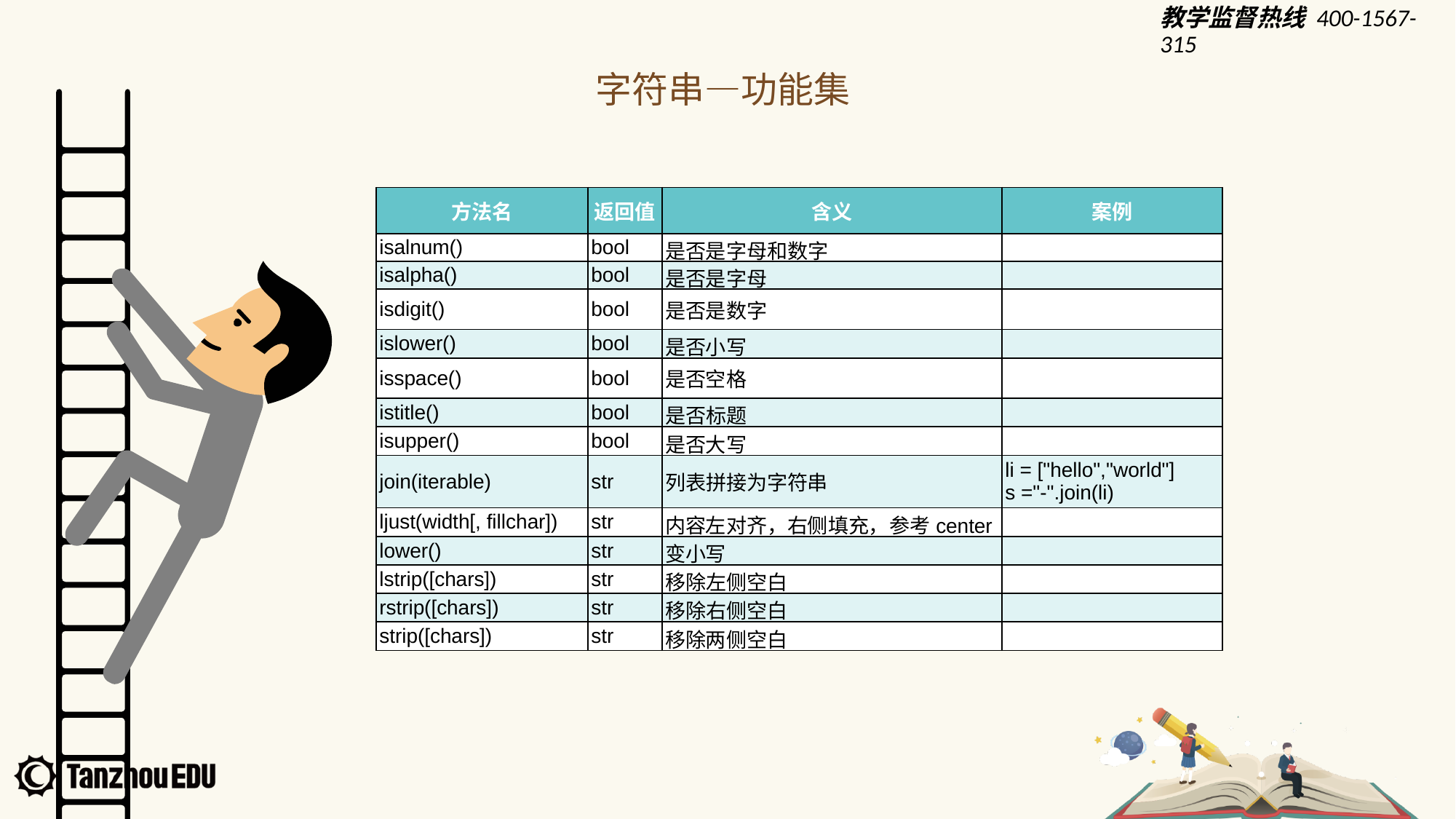

字符串—功能集

| 方法名 | 返回值 | 含义 | 案例 |
| --- | --- | --- | --- |
| isalnum() | bool | 是否是字母和数字 |  |
| isalpha() | bool | 是否是字母 |  |
| isdigit() | bool | 是否是数字 |  |
| islower() | bool | 是否小写 |  |
| isspace() | bool | 是否空格 |  |
| istitle() | bool | 是否标题 |  |
| isupper() | bool | 是否大写 |  |
| join(iterable) | str | 列表拼接为字符串 | li = ["hello","world"] s ="-".join(li) |
| ljust(width[, fillchar]) | str | 内容左对齐，右侧填充，参考center |  |
| lower() | str | 变小写 |  |
| lstrip([chars]) | str | 移除左侧空白 |  |
| rstrip([chars]) | str | 移除右侧空白 |  |
| strip([chars]) | str | 移除两侧空白 |  |